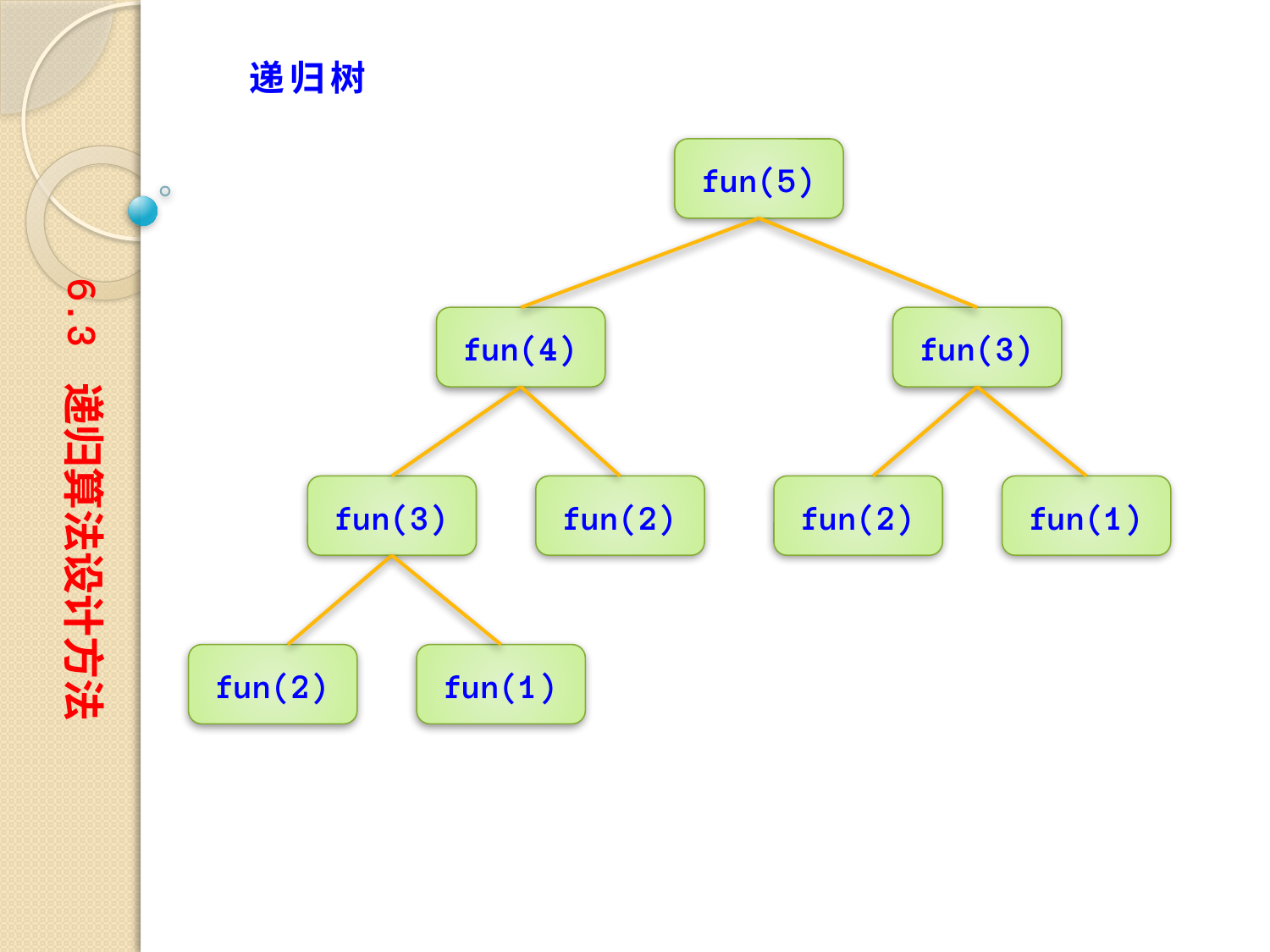

递归树
fun(5)
6.3 递归算法设计方法
fun(4)
fun(3)
fun(3)
fun(2)
fun(2)
fun(1)
fun(2)
fun(1)